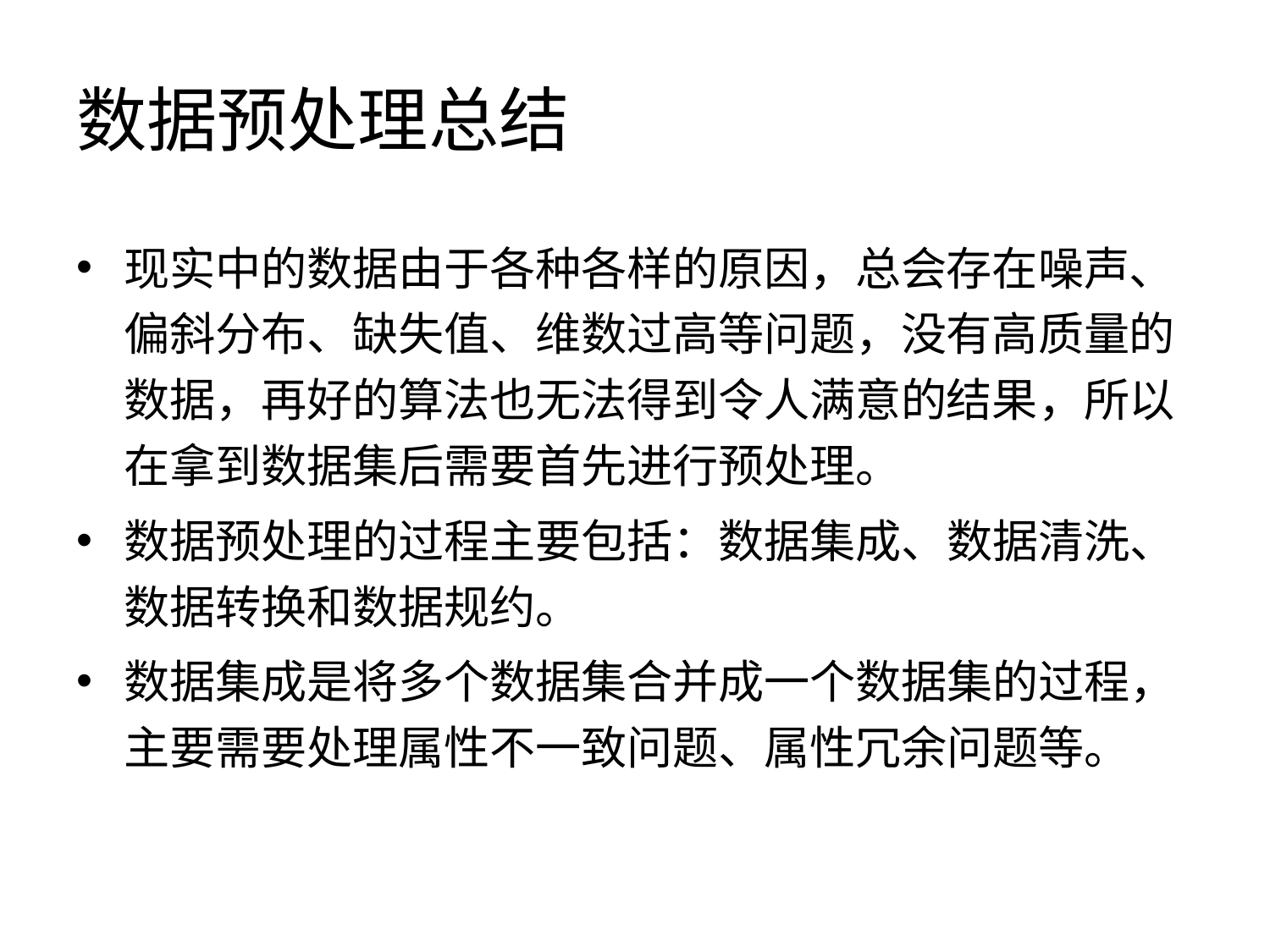

# 数据预处理总结
现实中的数据由于各种各样的原因，总会存在噪声、偏斜分布、缺失值、维数过高等问题，没有高质量的数据，再好的算法也无法得到令人满意的结果，所以在拿到数据集后需要首先进行预处理。
数据预处理的过程主要包括：数据集成、数据清洗、数据转换和数据规约。
数据集成是将多个数据集合并成一个数据集的过程，主要需要处理属性不一致问题、属性冗余问题等。